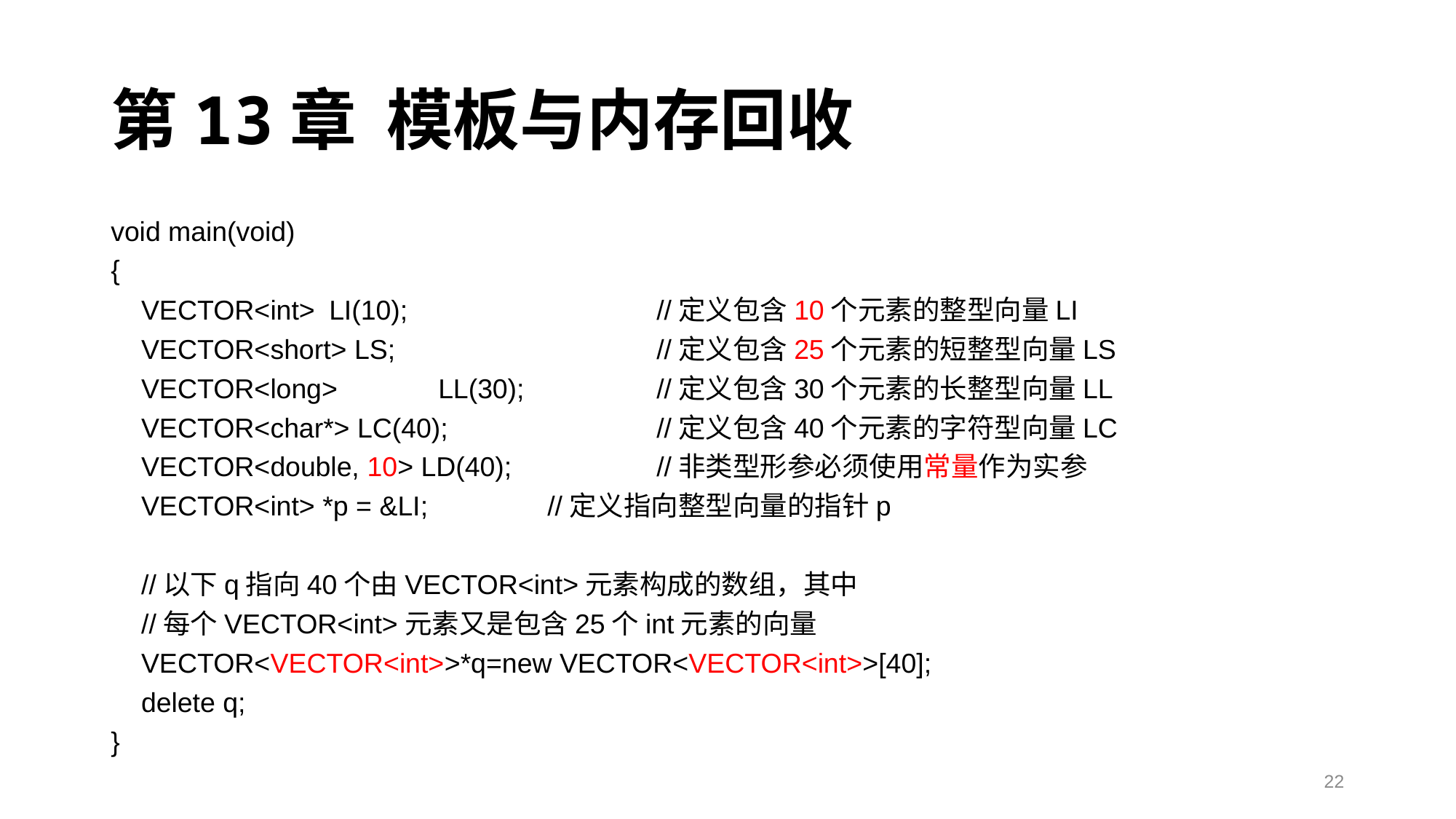

# 第13章  模板与内存回收
void main(void)
{
    VECTOR<int> 	LI(10);			//定义包含10个元素的整型向量LI
    VECTOR<short> LS;			//定义包含25个元素的短整型向量LS
    VECTOR<long>   	LL(30);		//定义包含30个元素的长整型向量LL
    VECTOR<char*> LC(40);		//定义包含40个元素的字符型向量LC
    VECTOR<double, 10> LD(40);		//非类型形参必须使用常量作为实参
    VECTOR<int> *p = &LI;		//定义指向整型向量的指针p

    //以下q指向40个由VECTOR<int>元素构成的数组，其中
    //每个VECTOR<int>元素又是包含25个int元素的向量
    VECTOR<VECTOR<int>>*q=new VECTOR<VECTOR<int>>[40];
    delete q;
}
22